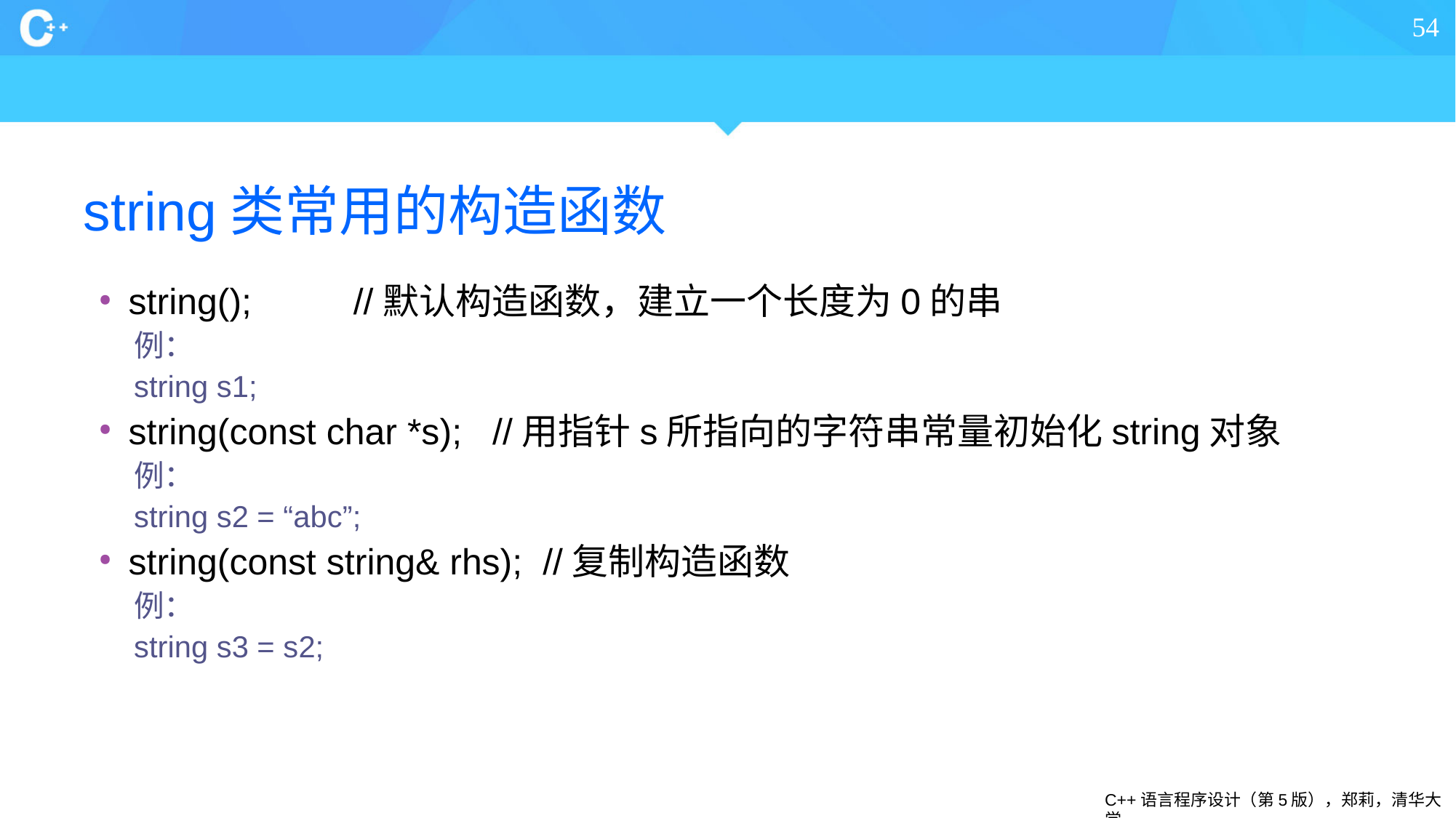

54
# string类常用的构造函数
string();          //默认构造函数，建立一个长度为0的串
例：
string s1;
string(const char *s);   //用指针s所指向的字符串常量初始化string对象
例：
string s2 = “abc”;
string(const string& rhs);  //复制构造函数
例：
string s3 = s2;